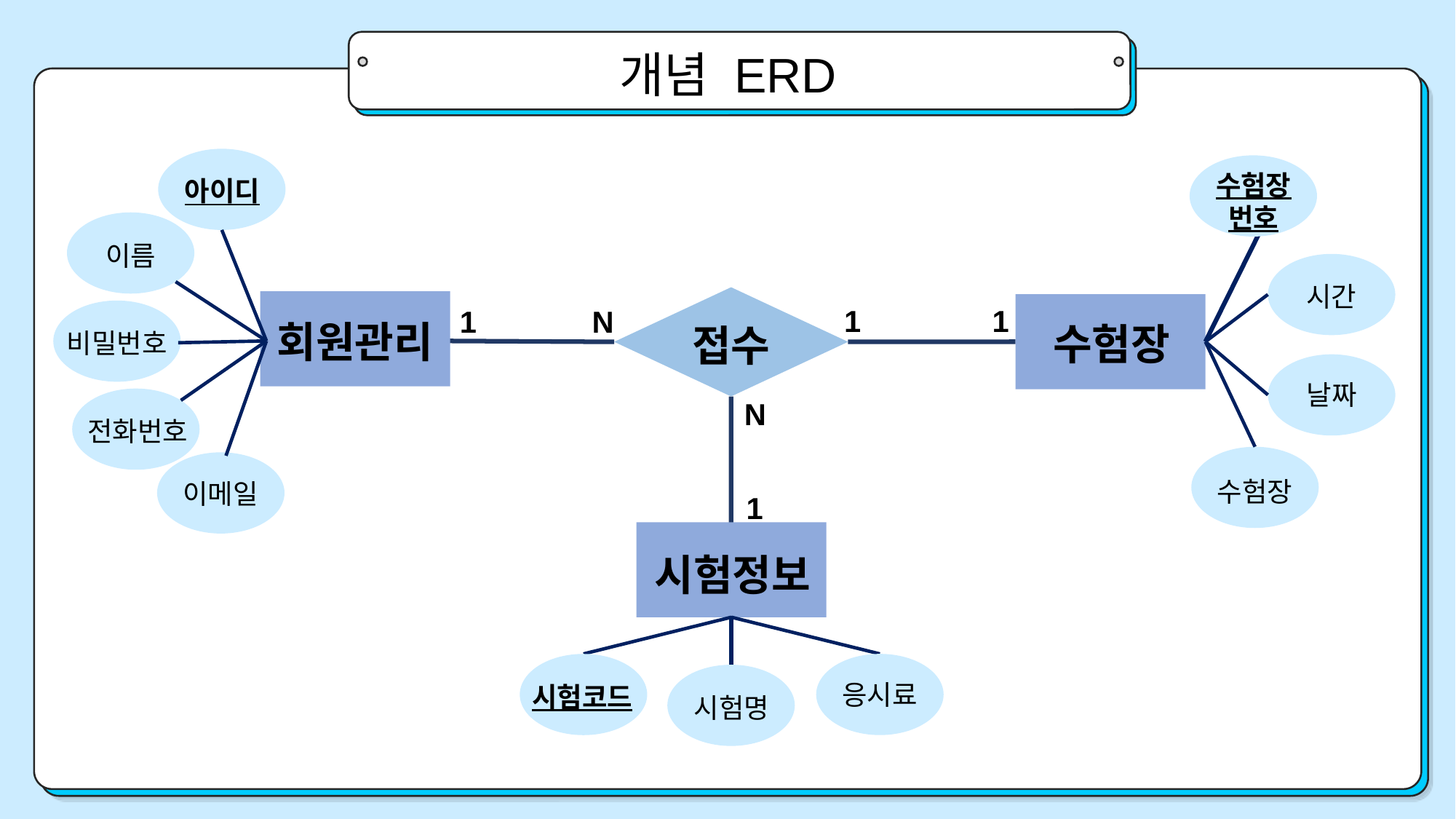

이혜진

개념 ERD

아이디

수험장
번호

이름

시간

접수

회원관리

수험장
1
1
1
N

비밀번호

날짜

전화번호
N

수험장

이메일
1

시험정보

응시료

시험코드

시험명